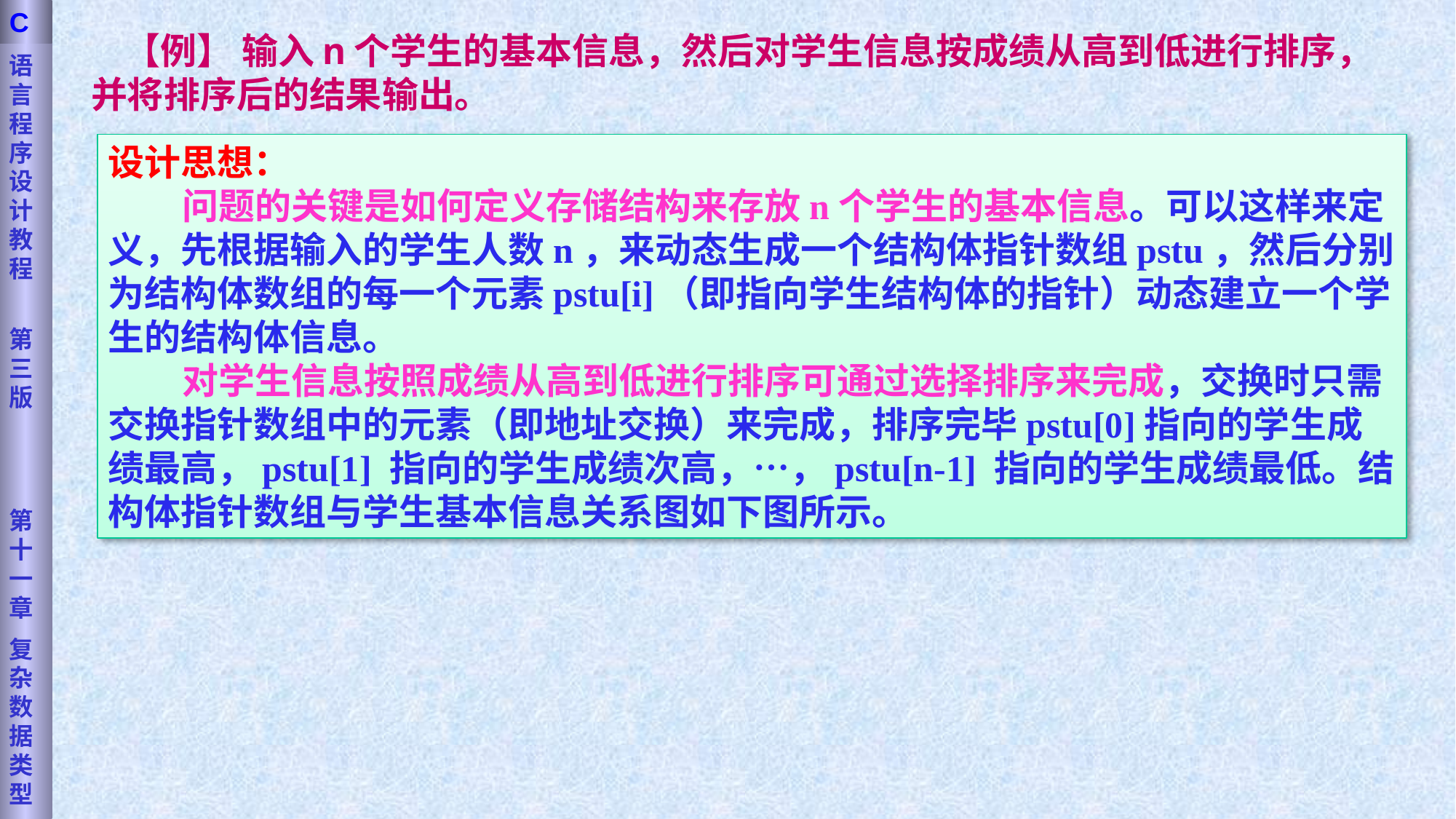

语言程序设计教程
第三版

第十一章
复杂数据类型
C
   【例】 输入n个学生的基本信息，然后对学生信息按成绩从高到低进行排序，并将排序后的结果输出。
设计思想：
        问题的关键是如何定义存储结构来存放n个学生的基本信息。可以这样来定义，先根据输入的学生人数n，来动态生成一个结构体指针数组pstu，然后分别为结构体数组的每一个元素pstu[i]（即指向学生结构体的指针）动态建立一个学生的结构体信息。
        对学生信息按照成绩从高到低进行排序可通过选择排序来完成，交换时只需交换指针数组中的元素（即地址交换）来完成，排序完毕pstu[0]指向的学生成绩最高，pstu[1] 指向的学生成绩次高，…，pstu[n-1] 指向的学生成绩最低。结构体指针数组与学生基本信息关系图如下图所示。